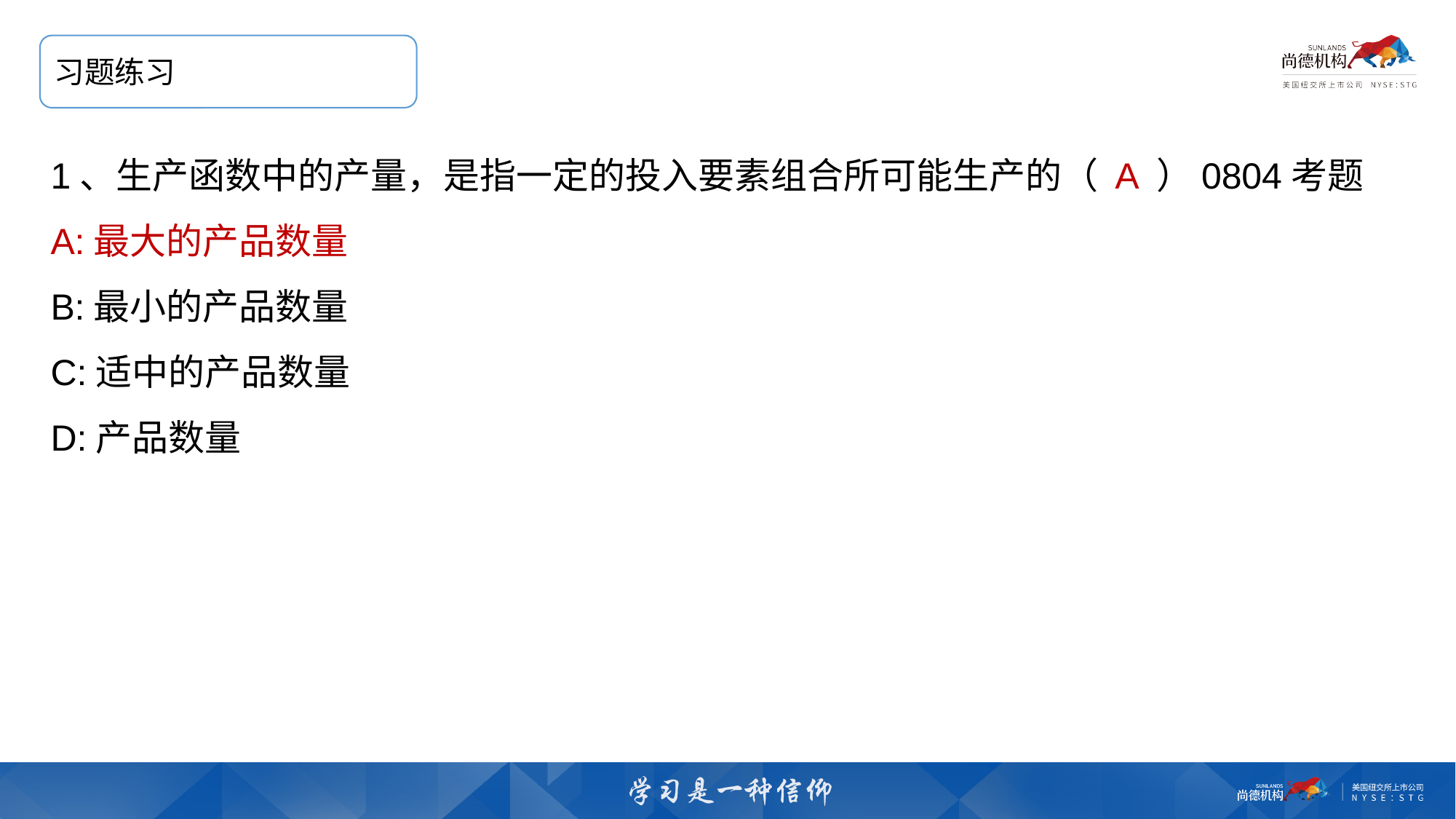

习题练习
1、生产函数中的产量，是指一定的投入要素组合所可能生产的（ A ）0804考题
A:最大的产品数量
B:最小的产品数量
C:适中的产品数量
D:产品数量